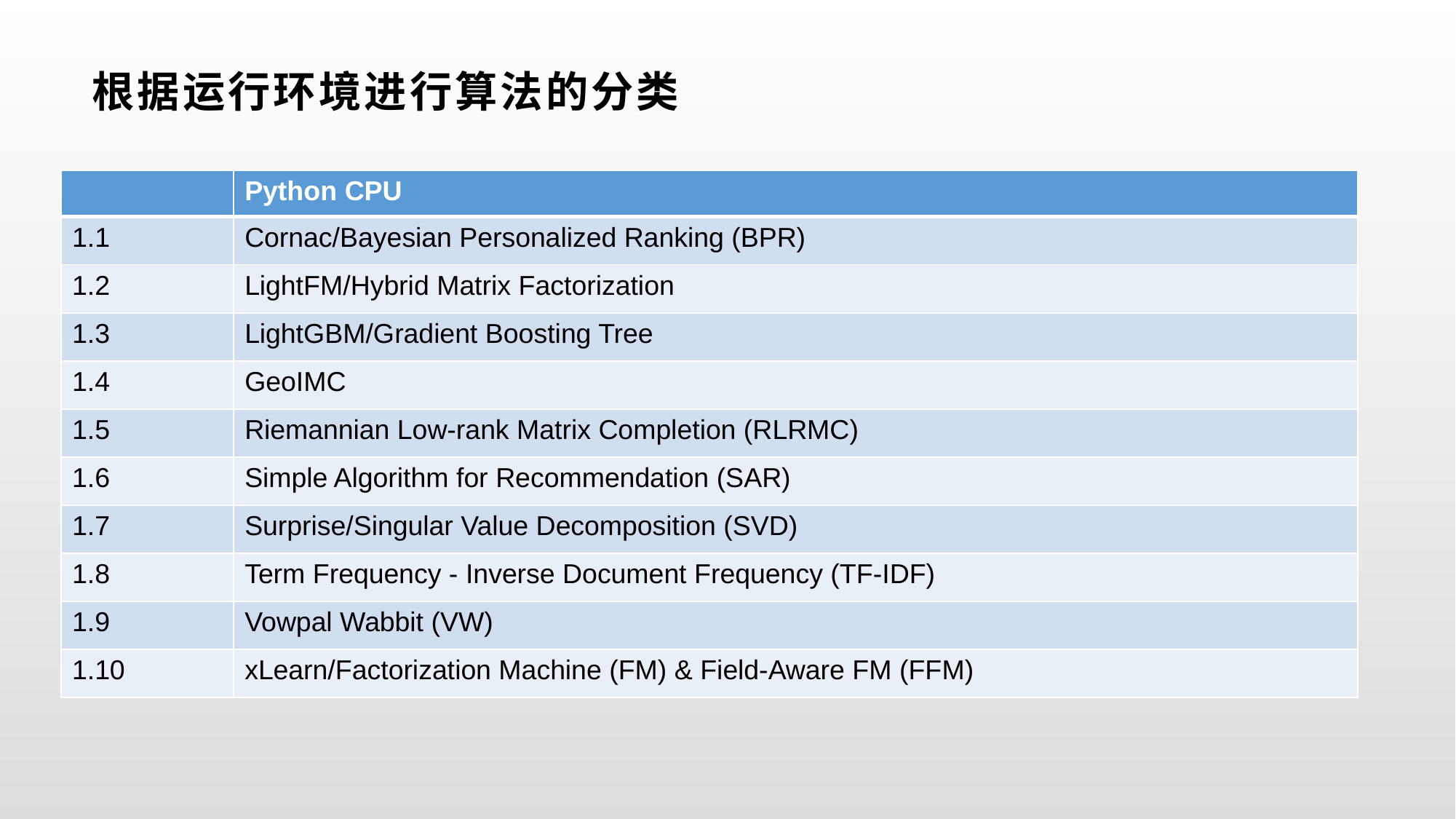

# 根据运行环境进行算法的分类
|  | Python CPU |
| --- | --- |
| 1.1 | Cornac/Bayesian Personalized Ranking (BPR) |
| 1.2 | LightFM/Hybrid Matrix Factorization |
| 1.3 | LightGBM/Gradient Boosting Tree |
| 1.4 | GeoIMC |
| 1.5 | Riemannian Low-rank Matrix Completion (RLRMC) |
| 1.6 | Simple Algorithm for Recommendation (SAR) |
| 1.7 | Surprise/Singular Value Decomposition (SVD) |
| 1.8 | Term Frequency - Inverse Document Frequency (TF-IDF) |
| 1.9 | Vowpal Wabbit (VW) |
| 1.10 | xLearn/Factorization Machine (FM) & Field-Aware FM (FFM) |